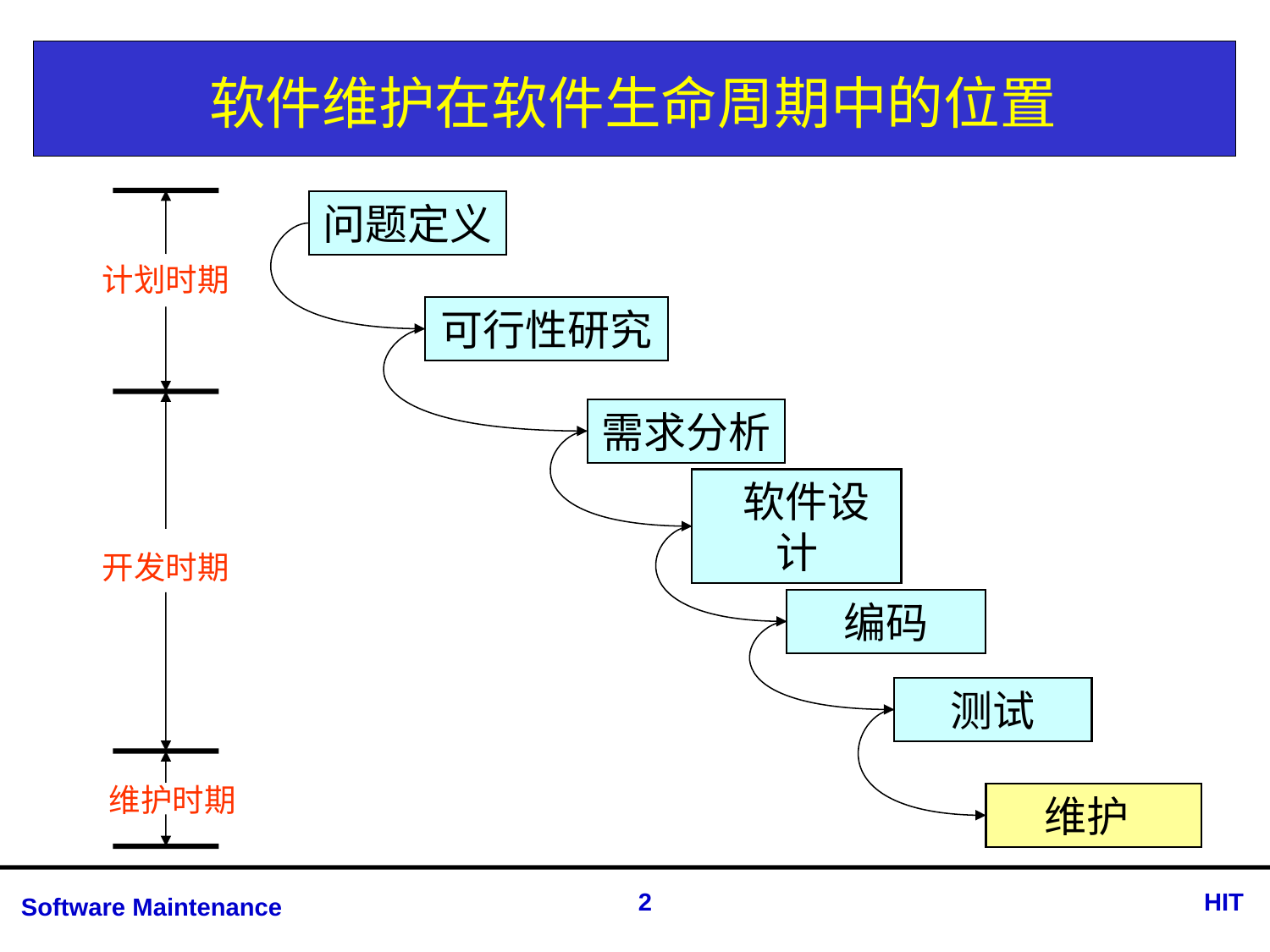

# 软件维护在软件生命周期中的位置

问题定义
计划时期
可行性研究

需求分析
 软件设计
开发时期
编码

测试

维护时期
维护